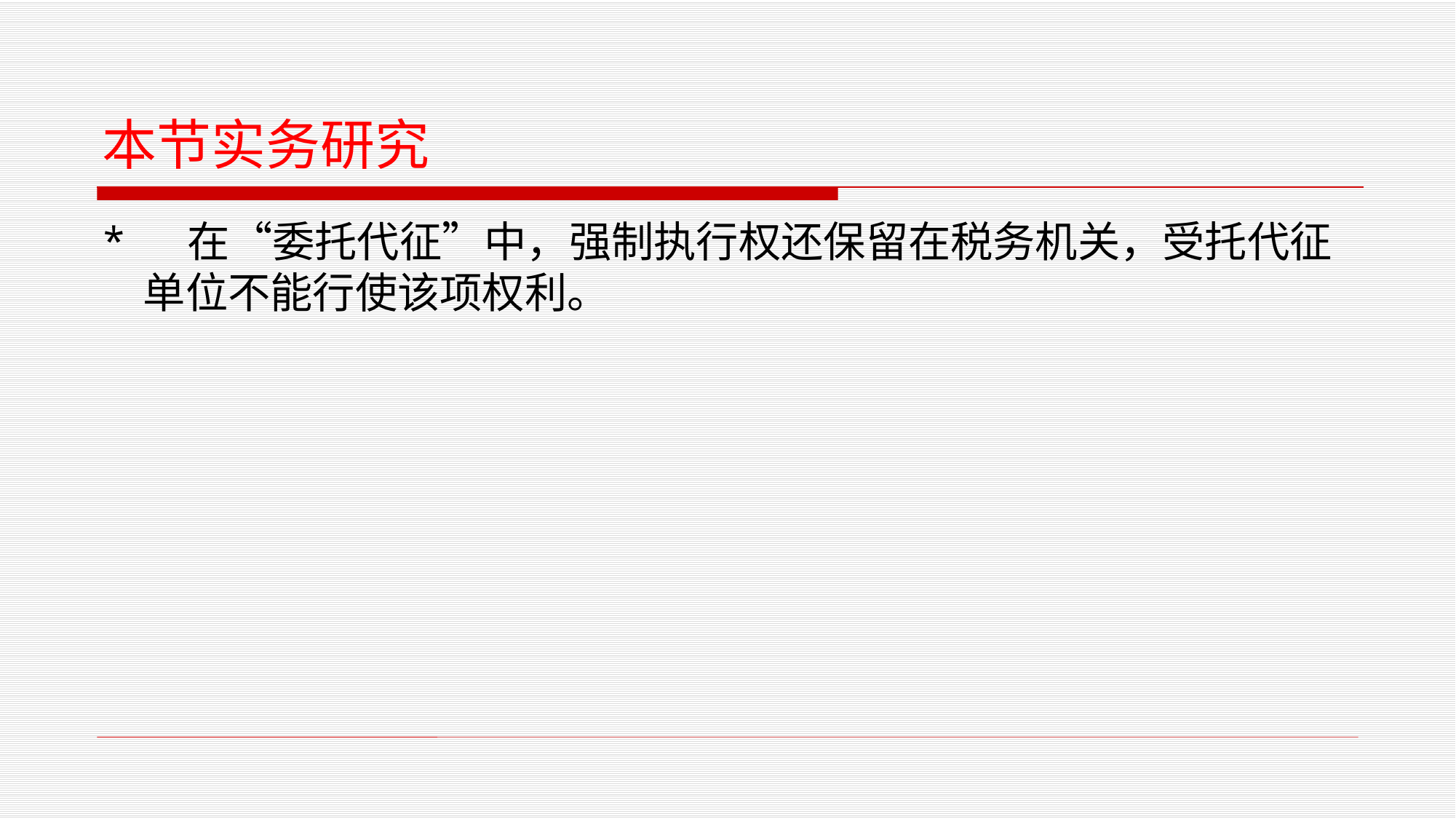

# 本节实务研究
*  在“委托代征”中，强制执行权还保留在税务机关，受托代征单位不能行使该项权利。